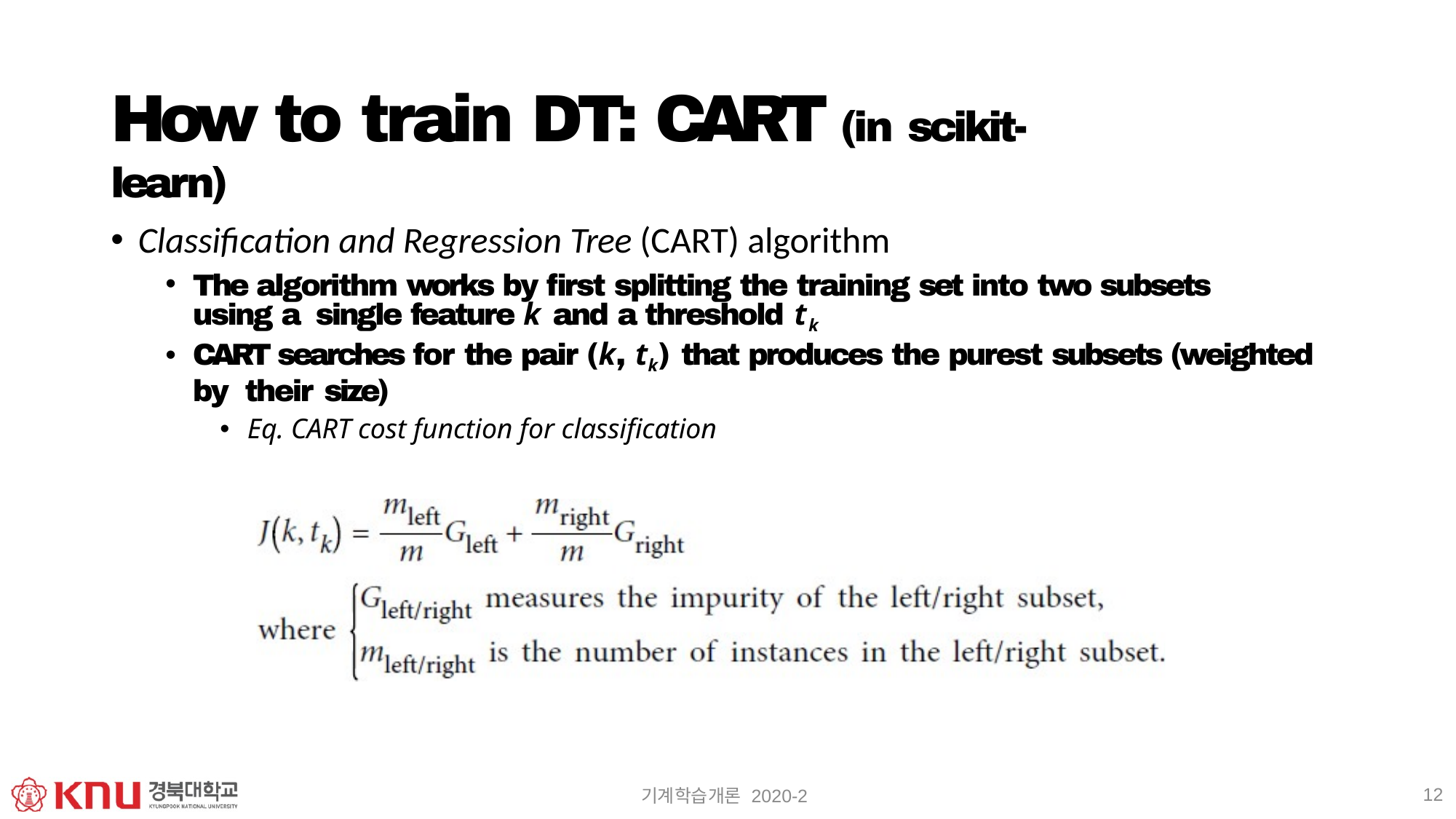

# How to train DT: CART (in scikit-learn)
Classification and Regression Tree (CART) algorithm
The algorithm works by first splitting the training set into two subsets using a  single feature k and a threshold tk
CART searches for the pair (k, tk) that produces the purest subsets (weighted by  their size)
Eq. CART cost function for classification

12
기계학습개론 2020-2